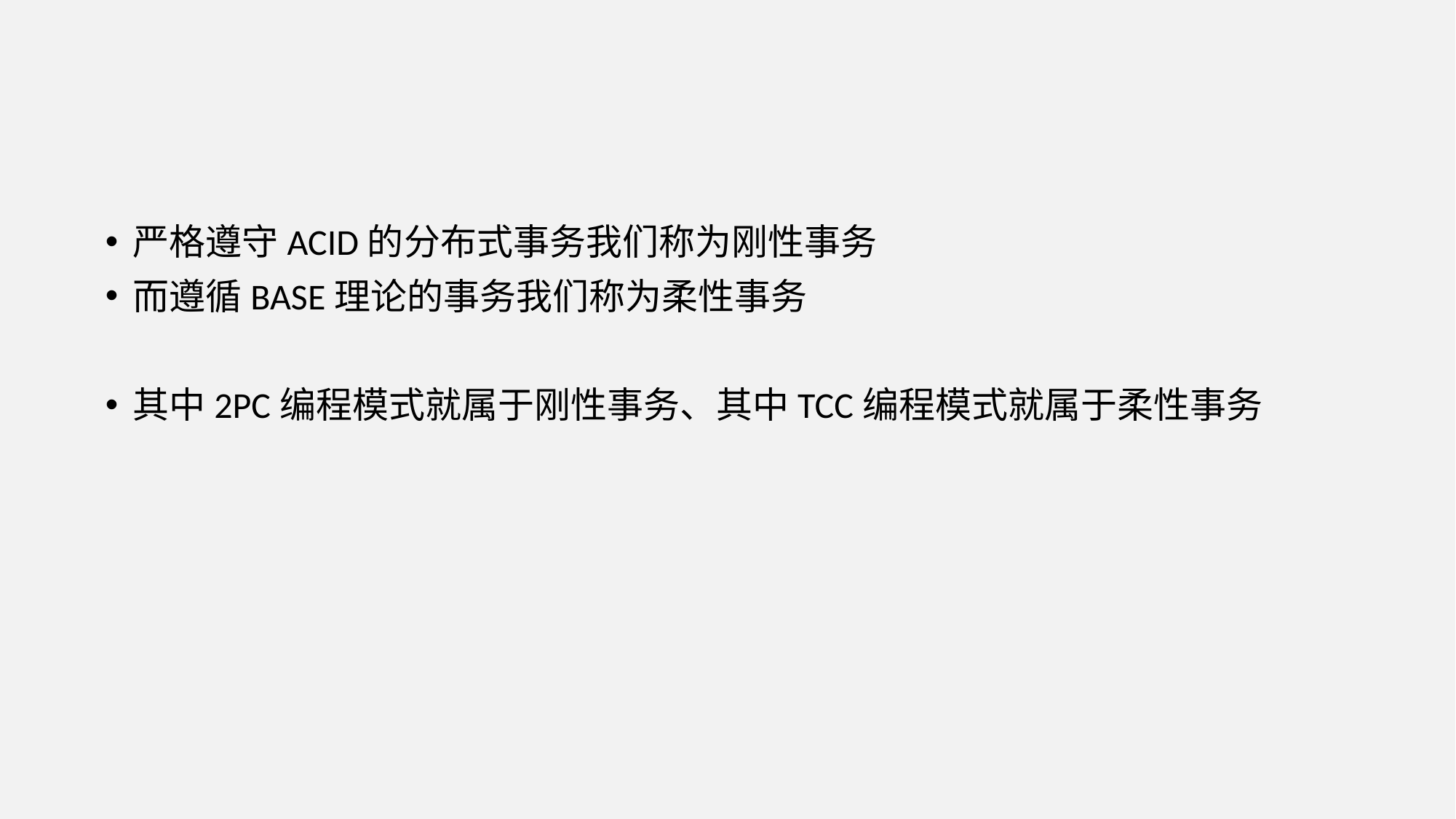

严格遵守ACID的分布式事务我们称为刚性事务
而遵循BASE理论的事务我们称为柔性事务

其中2PC编程模式就属于刚性事务、其中TCC编程模式就属于柔性事务